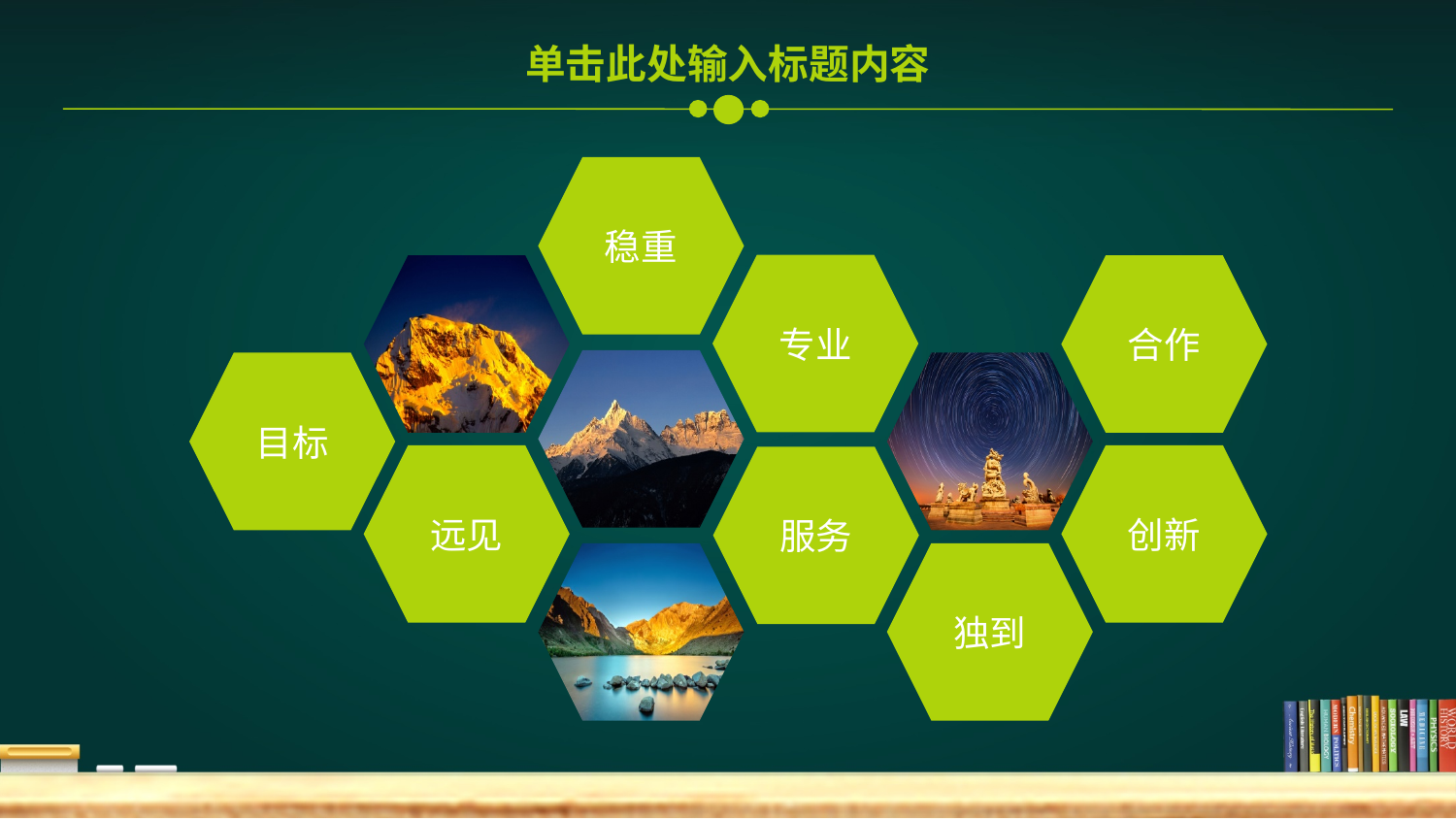

单击此处输入标题内容
稳重
专业

合作

目标

远见
创新
服务

独到